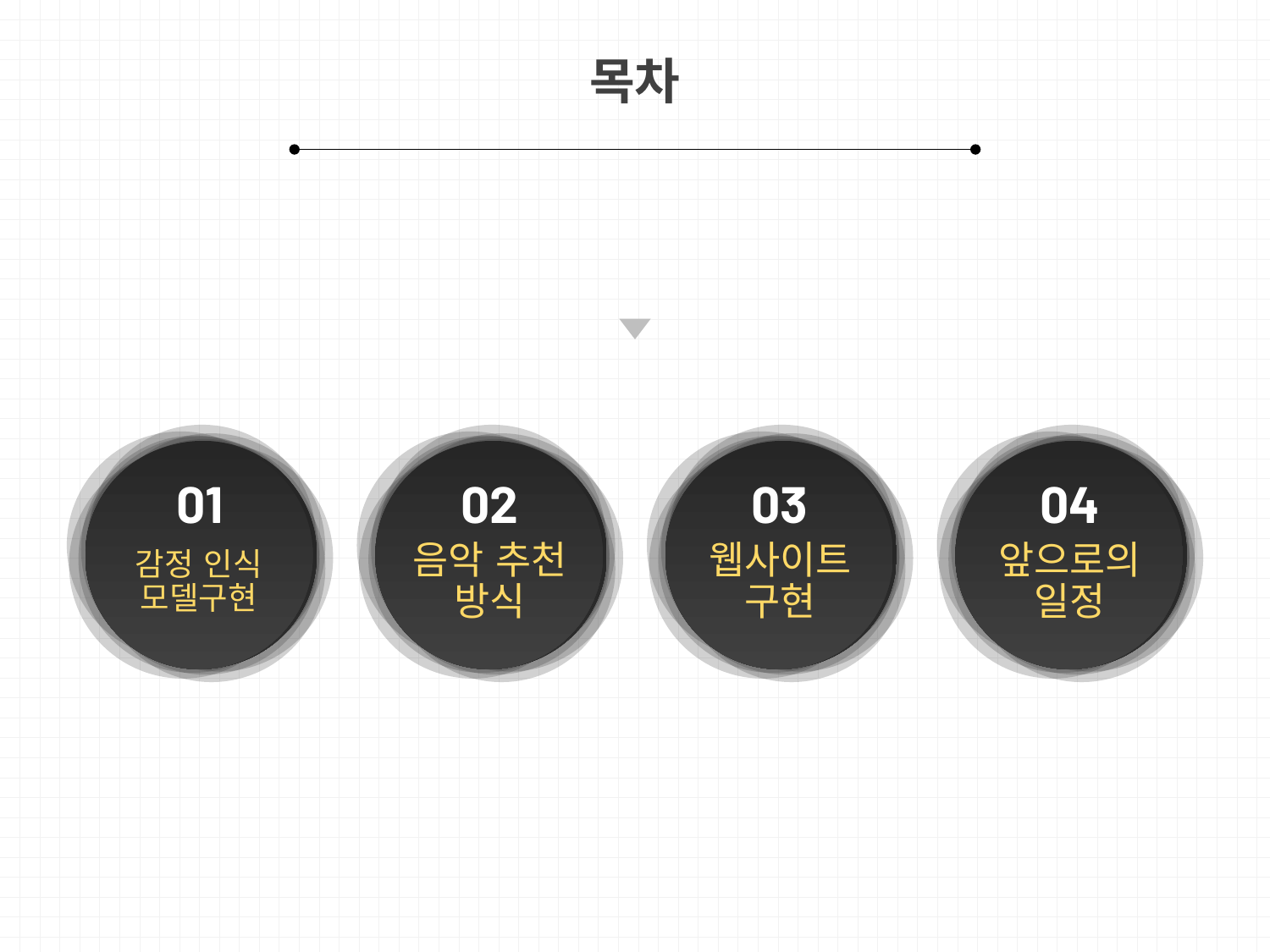

목차

01
감정 인식
모델구현

02
음악 추천
방식

03
웹사이트
구현

04
앞으로의
일정